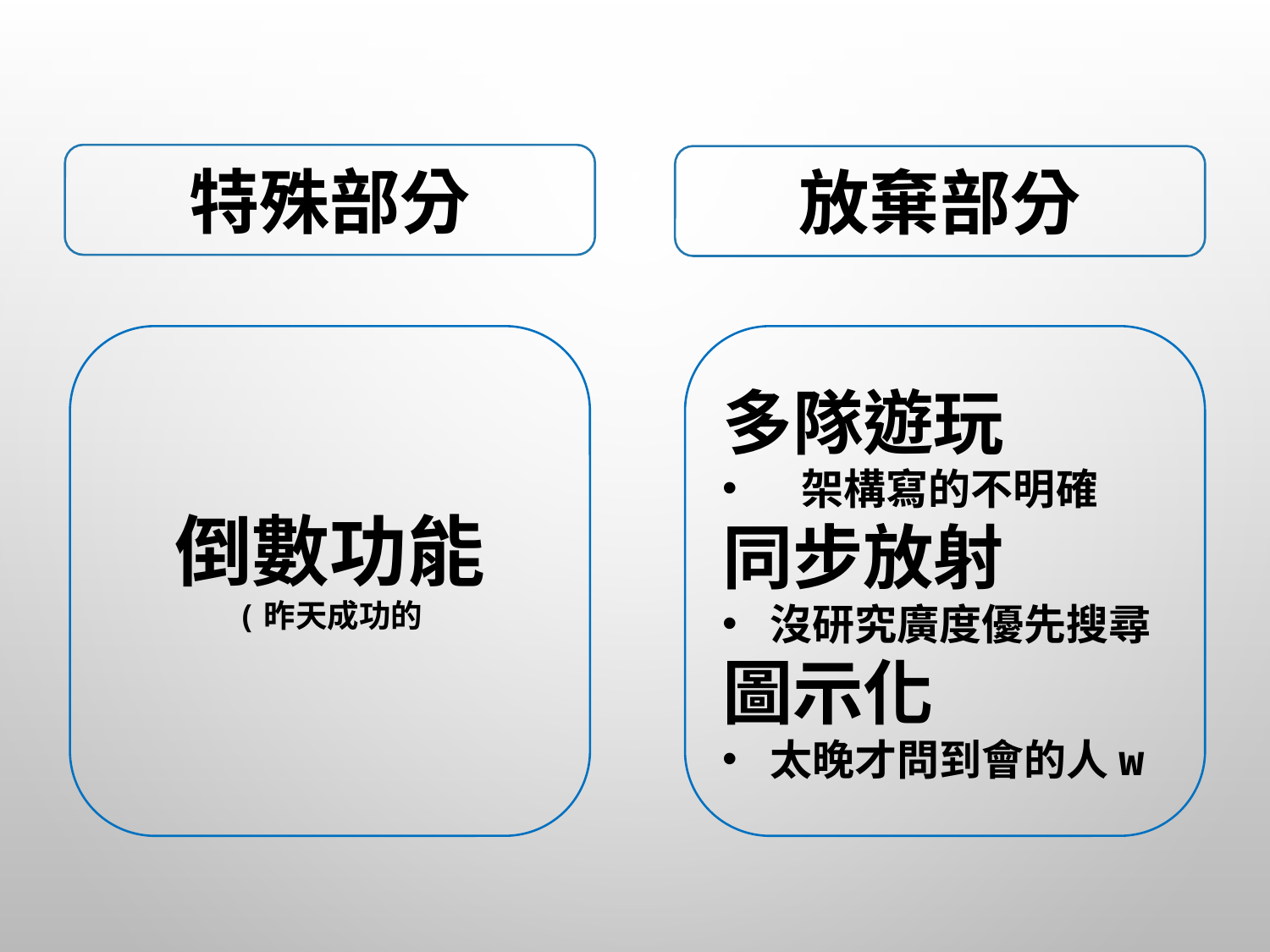

特殊部分
放棄部分

倒數功能
(昨天成功的

多隊遊玩
架構寫的不明確
同步放射
沒研究廣度優先搜尋
圖示化
太晚才問到會的人w